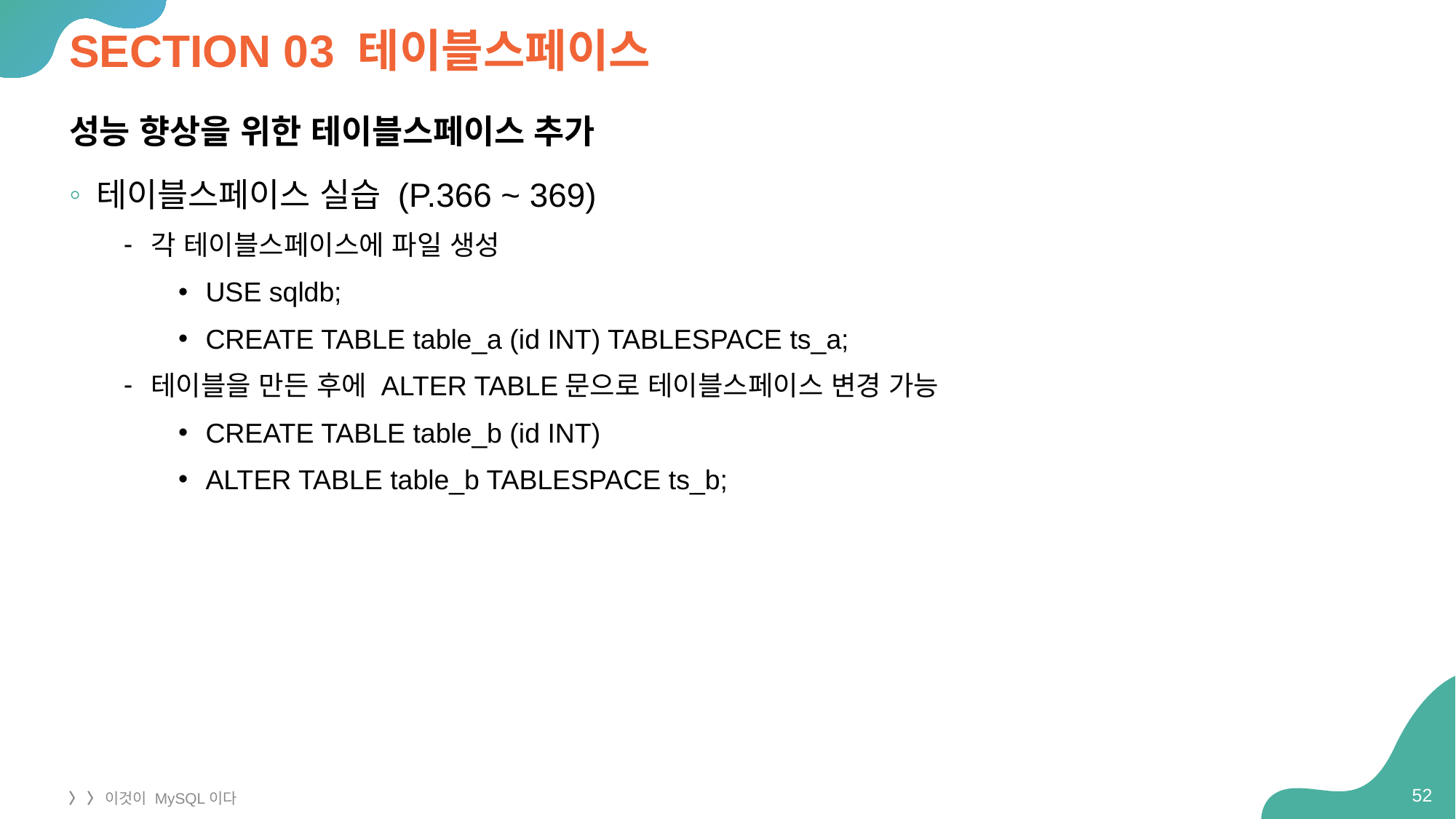

# SECTION 03 테이블스페이스
성능 향상을 위한 테이블스페이스 추가
테이블스페이스 실습 (P.366 ~ 369)
각 테이블스페이스에 파일 생성
USE sqldb;
CREATE TABLE table_a (id INT) TABLESPACE ts_a;
테이블을 만든 후에 ALTER TABLE문으로 테이블스페이스 변경 가능
CREATE TABLE table_b (id INT)
ALTER TABLE table_b TABLESPACE ts_b;

52
〉 〉 이것이 MySQL이다